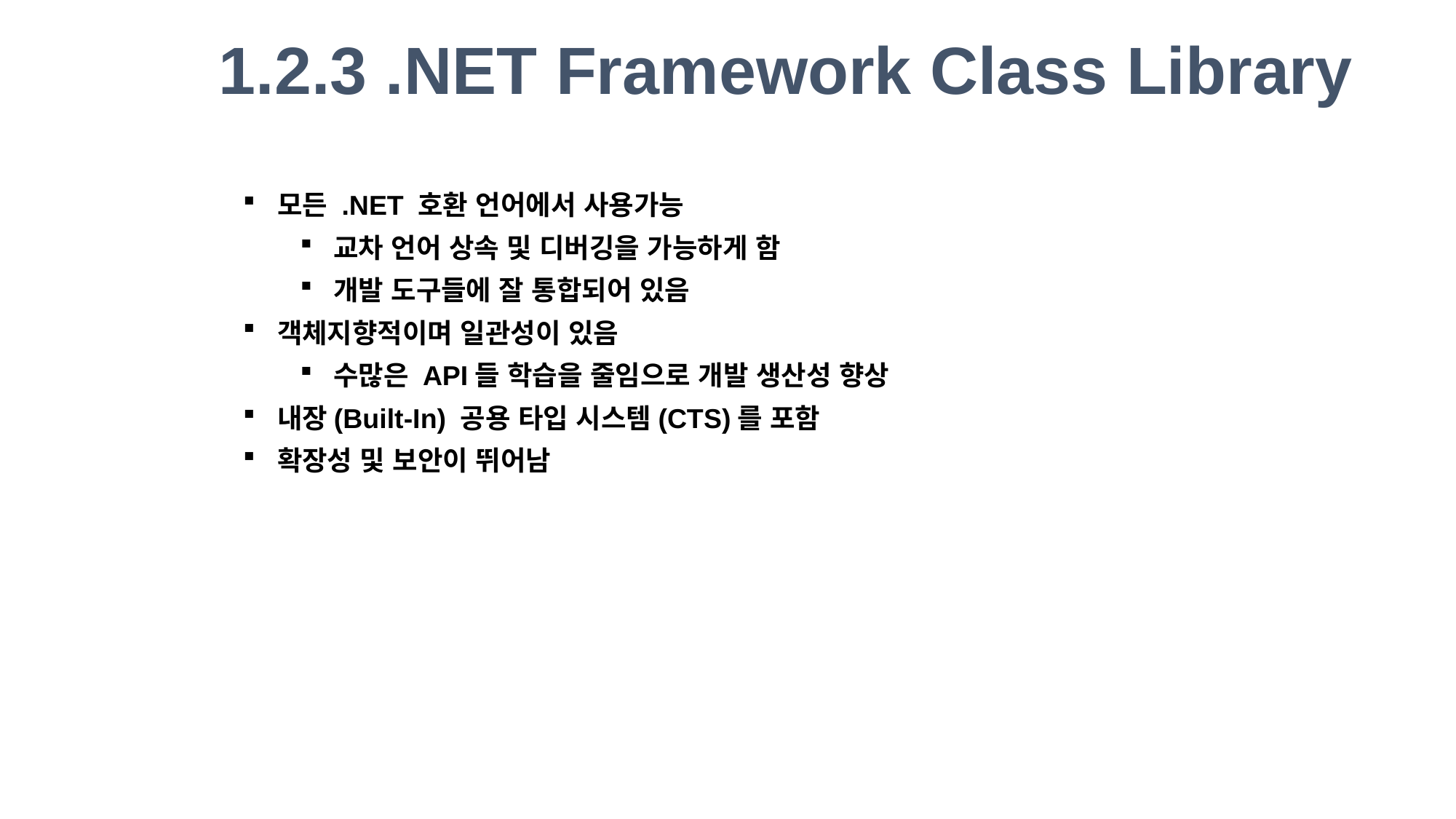

1.2.3 .NET Framework Class Library

모든 .NET 호환 언어에서 사용가능
교차 언어 상속 및 디버깅을 가능하게 함
개발 도구들에 잘 통합되어 있음
객체지향적이며 일관성이 있음
수많은 API들 학습을 줄임으로 개발 생산성 향상
내장(Built-In) 공용 타입 시스템(CTS)를 포함
확장성 및 보안이 뛰어남